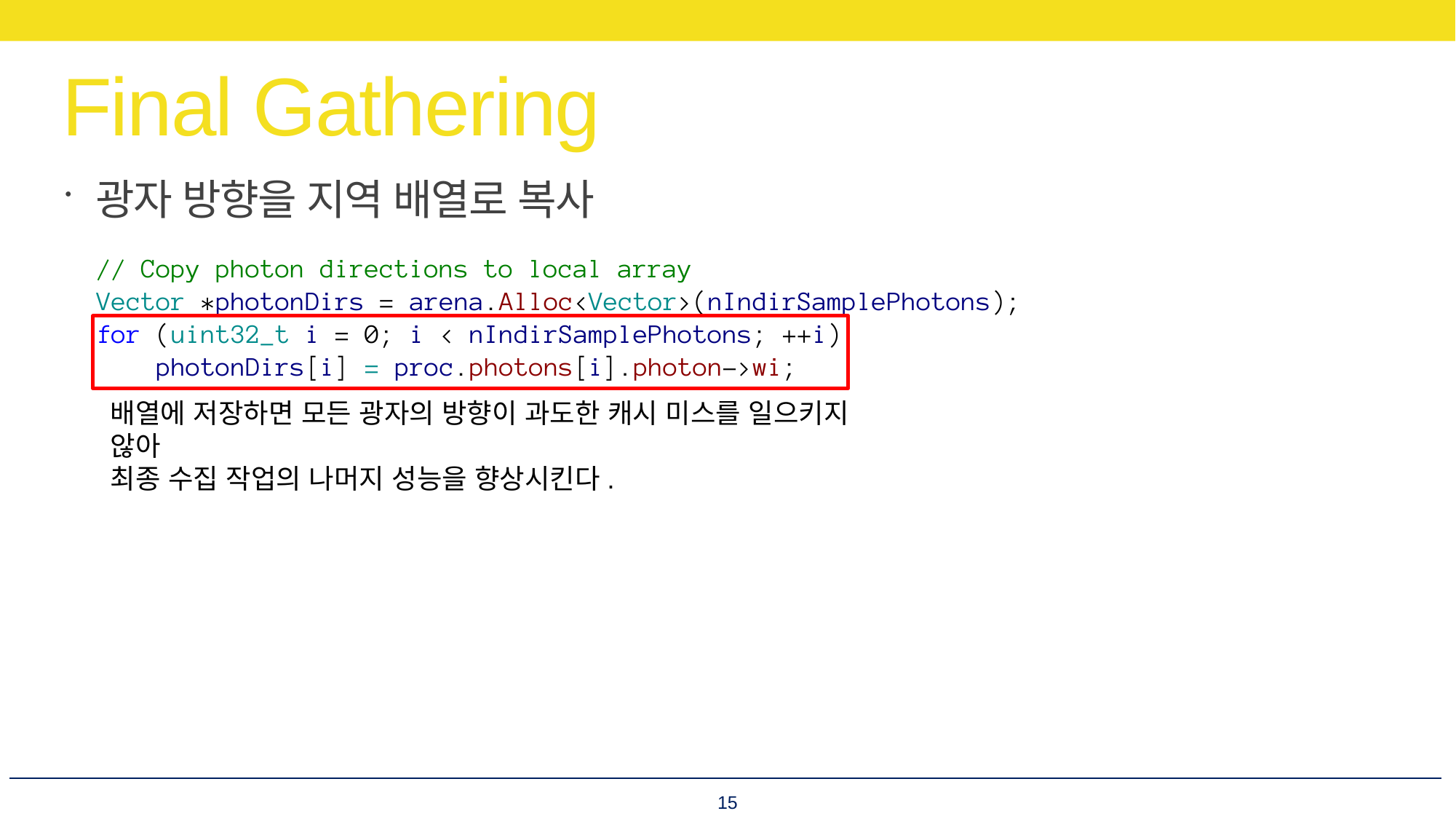

# Final Gathering
광자 방향을 지역 배열로 복사
// Copy photon directions to local array
Vector *photonDirs = arena.Alloc<Vector>(nIndirSamplePhotons);
for (uint32_t i = 0; i < nIndirSamplePhotons; ++i)
    photonDirs[i] = proc.photons[i].photon->wi;

배열에 저장하면 모든 광자의 방향이 과도한 캐시 미스를 일으키지 않아
최종 수집 작업의 나머지 성능을 향상시킨다.
15